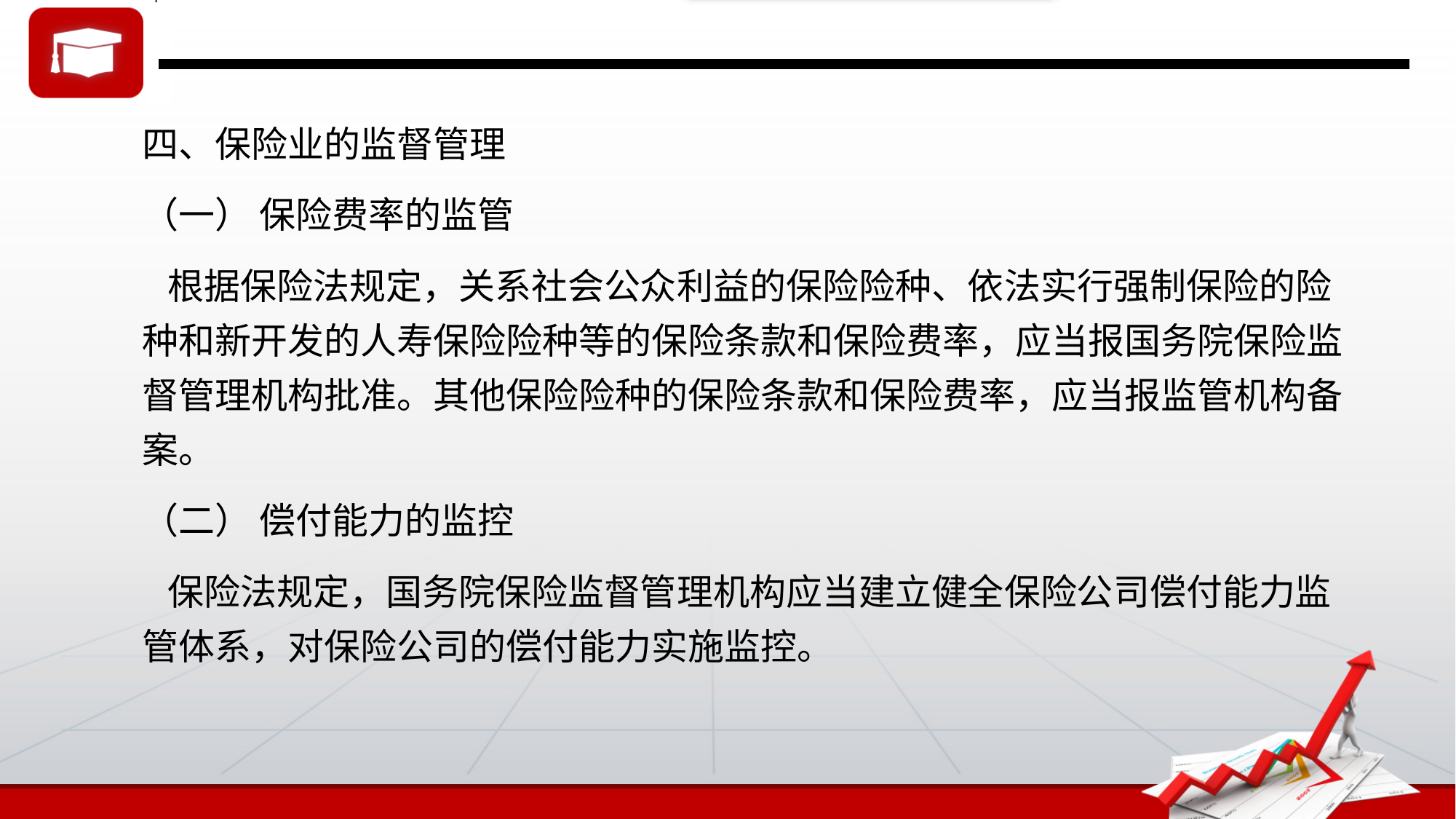

四、保险业的监督管理
（一） 保险费率的监管
  根据保险法规定，关系社会公众利益的保险险种、依法实行强制保险的险种和新开发的人寿保险险种等的保险条款和保险费率，应当报国务院保险监督管理机构批准。其他保险险种的保险条款和保险费率，应当报监管机构备案。
（二） 偿付能力的监控
  保险法规定，国务院保险监督管理机构应当建立健全保险公司偿付能力监管体系，对保险公司的偿付能力实施监控。